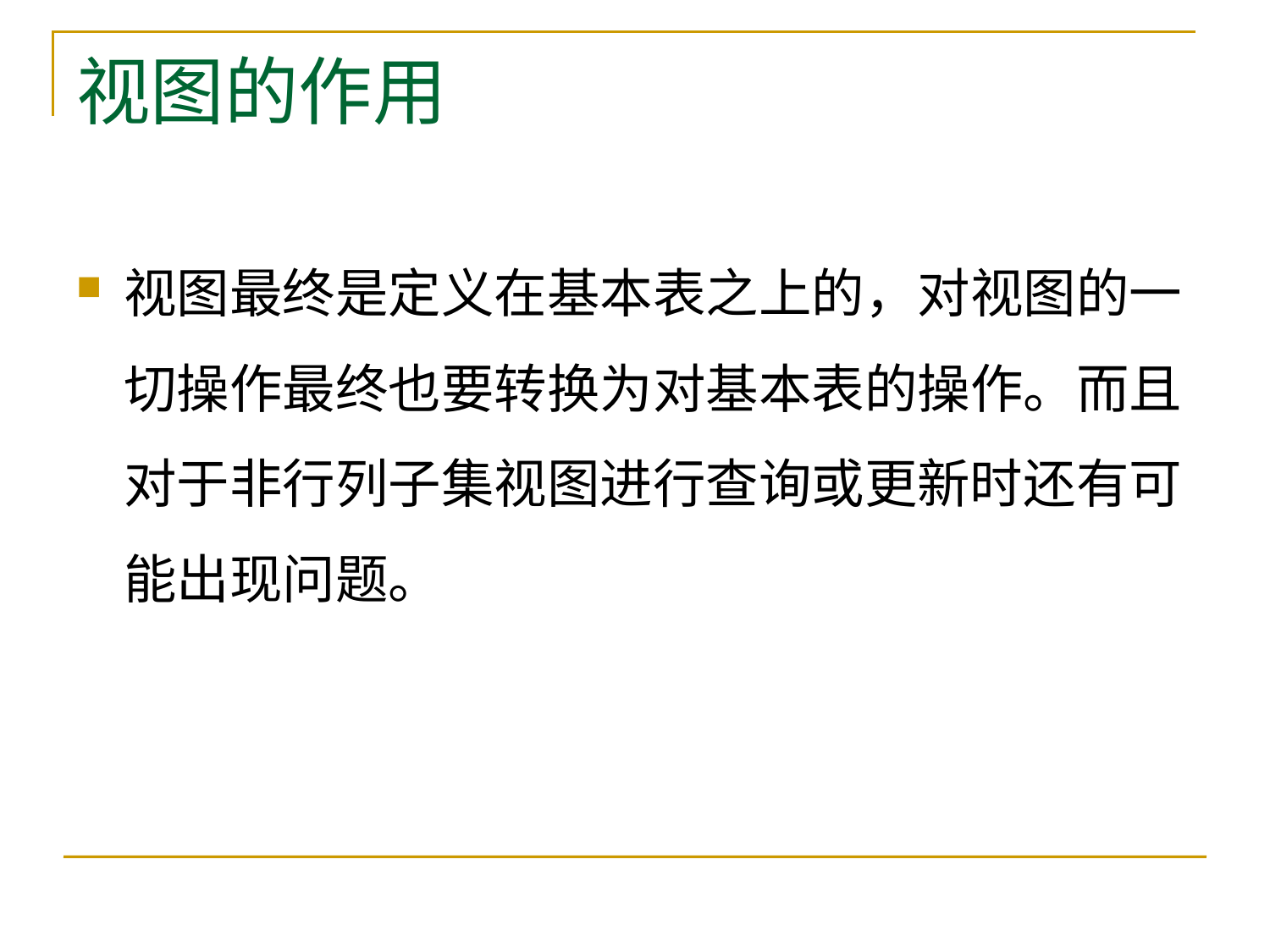

# 视图的作用
视图最终是定义在基本表之上的，对视图的一切操作最终也要转换为对基本表的操作。而且对于非行列子集视图进行查询或更新时还有可能出现问题。